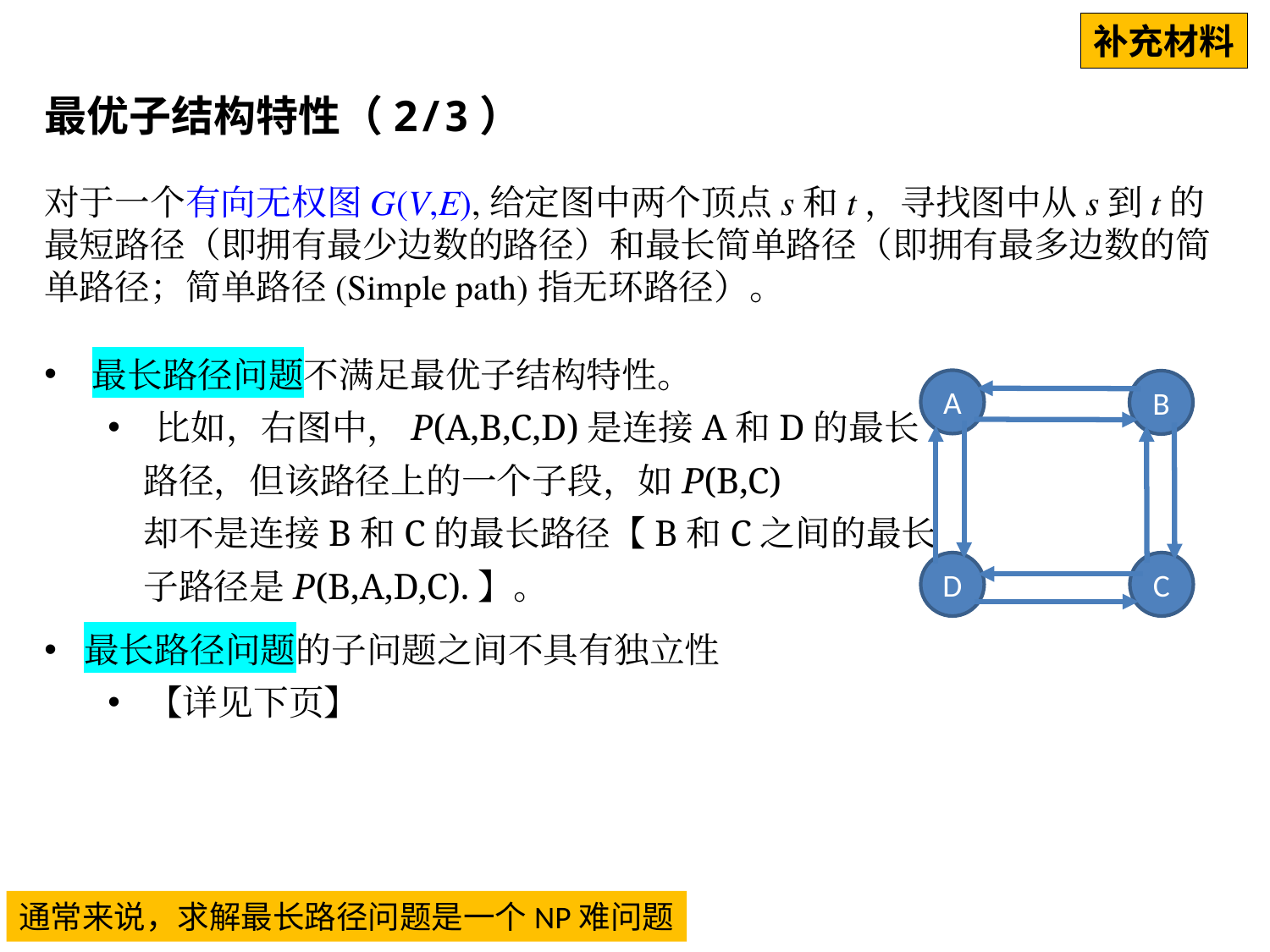

补充材料
最优子结构特性（2/3）

对于一个有向无权图G(V,E),给定图中两个顶点s和t，寻找图中从s到t的最短路径（即拥有最少边数的路径）和最长简单路径（即拥有最多边数的简单路径；简单路径(Simple path)指无环路径）。

最长路径问题不满足最优子结构特性。
比如，右图中，P(A,B,C,D)是连接A和D的最长
   路径，但该路径上的一个子段，如P(B,C)
   却不是连接B和C的最长路径【B和C之间的最长
   子路径是P(B,A,D,C).】。
最长路径问题的子问题之间不具有独立性
【详见下页】
A
B
D
C
6-2
通常来说，求解最长路径问题是一个NP难问题